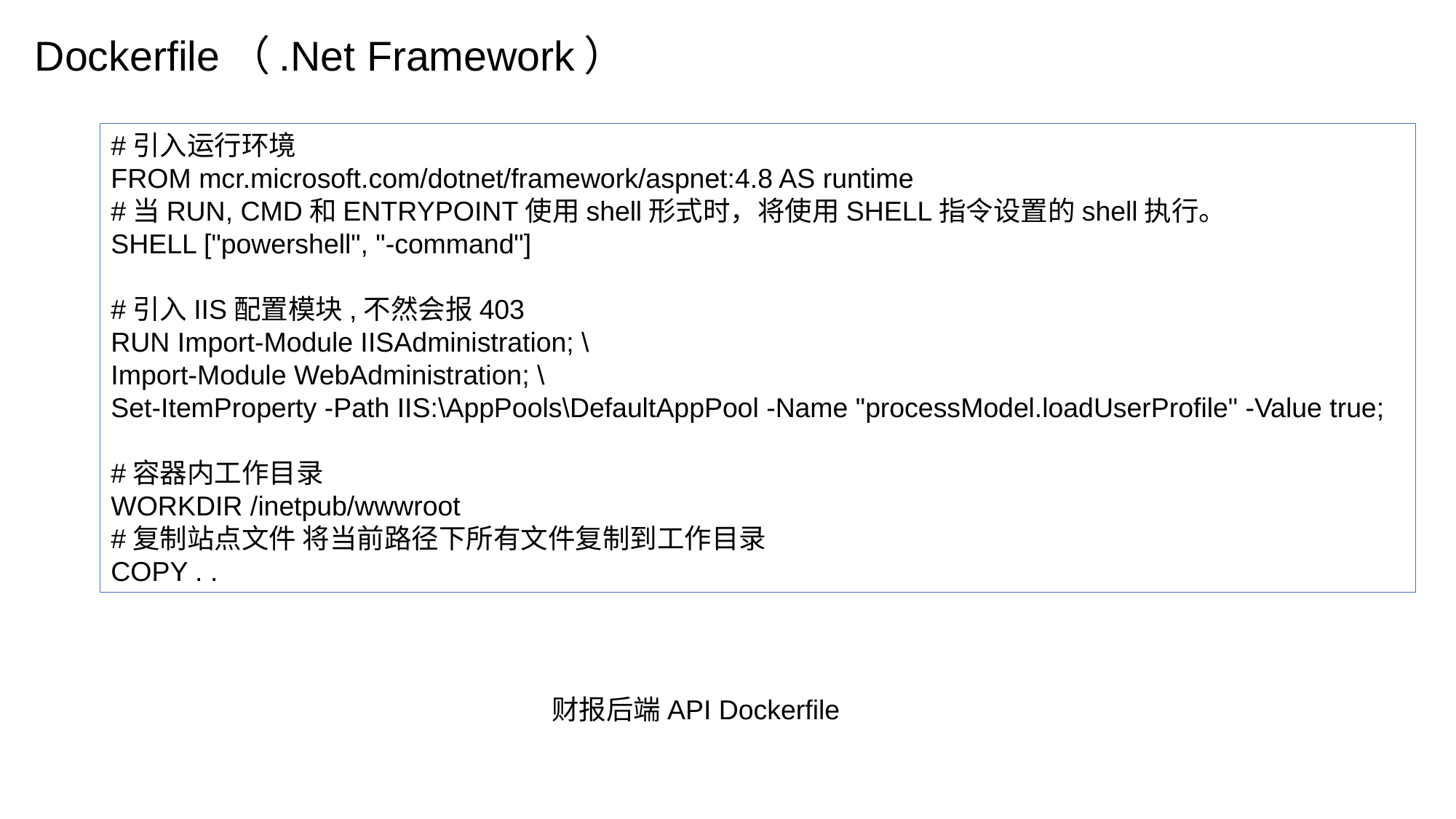

# Dockerfile（.Net Framework）
#引入运行环境
FROM mcr.microsoft.com/dotnet/framework/aspnet:4.8 AS runtime
#当RUN, CMD和ENTRYPOINT使用shell形式时，将使用SHELL指令设置的shell执行。
SHELL ["powershell", "-command"]

#引入IIS配置模块,不然会报403
RUN Import-Module IISAdministration; \
Import-Module WebAdministration; \
Set-ItemProperty -Path IIS:\AppPools\DefaultAppPool -Name "processModel.loadUserProfile" -Value true;

#容器内工作目录
WORKDIR /inetpub/wwwroot
#复制站点文件 将当前路径下所有文件复制到工作目录
COPY . .
财报后端API Dockerfile